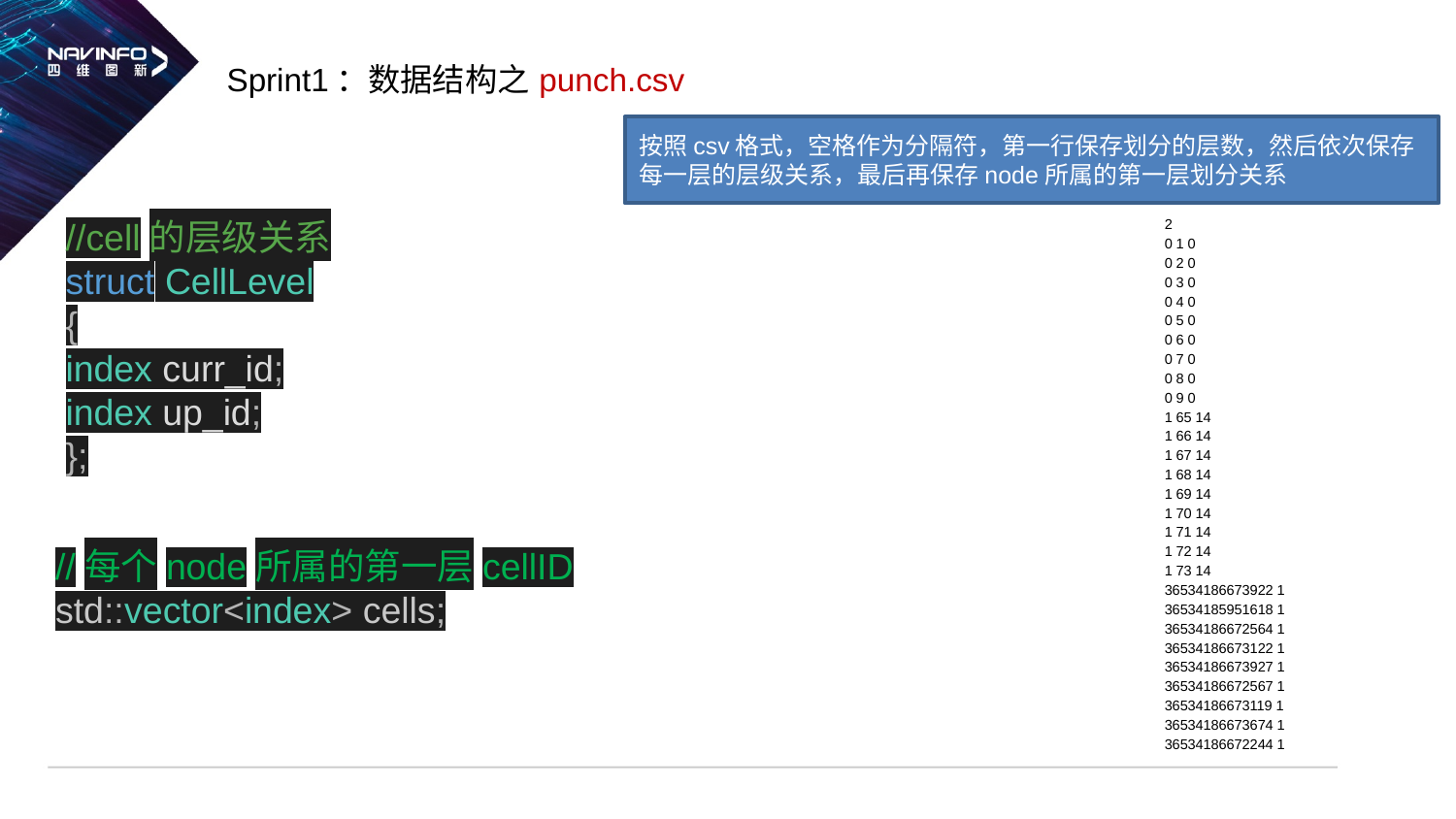

# Sprint1：数据结构之punch.csv
按照csv格式，空格作为分隔符，第一行保存划分的层数，然后依次保存每一层的层级关系，最后再保存node所属的第一层划分关系
//cell的层级关系
struct CellLevel
{
index curr_id;
index up_id;
};
| 2 |
| --- |
| 0 1 0 |
| 0 2 0 |
| 0 3 0 |
| 0 4 0 |
| 0 5 0 |
| 0 6 0 |
| 0 7 0 |
| 0 8 0 |
| 0 9 0 |
| 1 65 14 |
| 1 66 14 |
| 1 67 14 |
| 1 68 14 |
| 1 69 14 |
| 1 70 14 |
| 1 71 14 |
| 1 72 14 |
| 1 73 14 |
| 36534186673922 1 |
| 36534185951618 1 |
| 36534186672564 1 |
| 36534186673122 1 |
| 36534186673927 1 |
| 36534186672567 1 |
| 36534186673119 1 |
| 36534186673674 1 |
| 36534186672244 1 |

//每个node所属的第一层cellID
std::vector<index> cells;